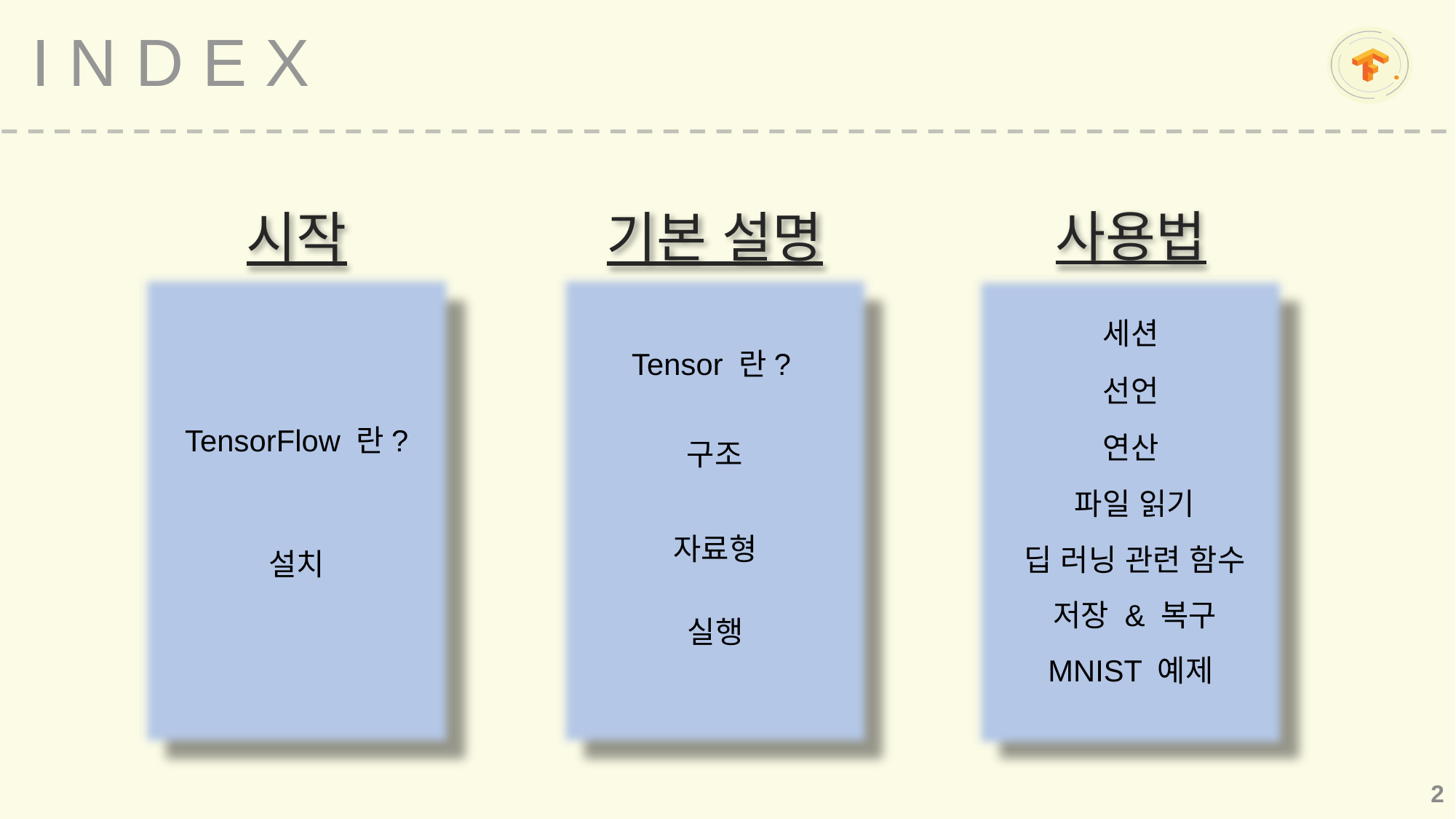

# I N D E X
사용법
시작
기본 설명

세션
Tensor 란?
선언
TensorFlow 란?
연산
구조
파일 읽기
자료형
딥 러닝 관련 함수
설치
저장 & 복구
실행
MNIST 예제
2